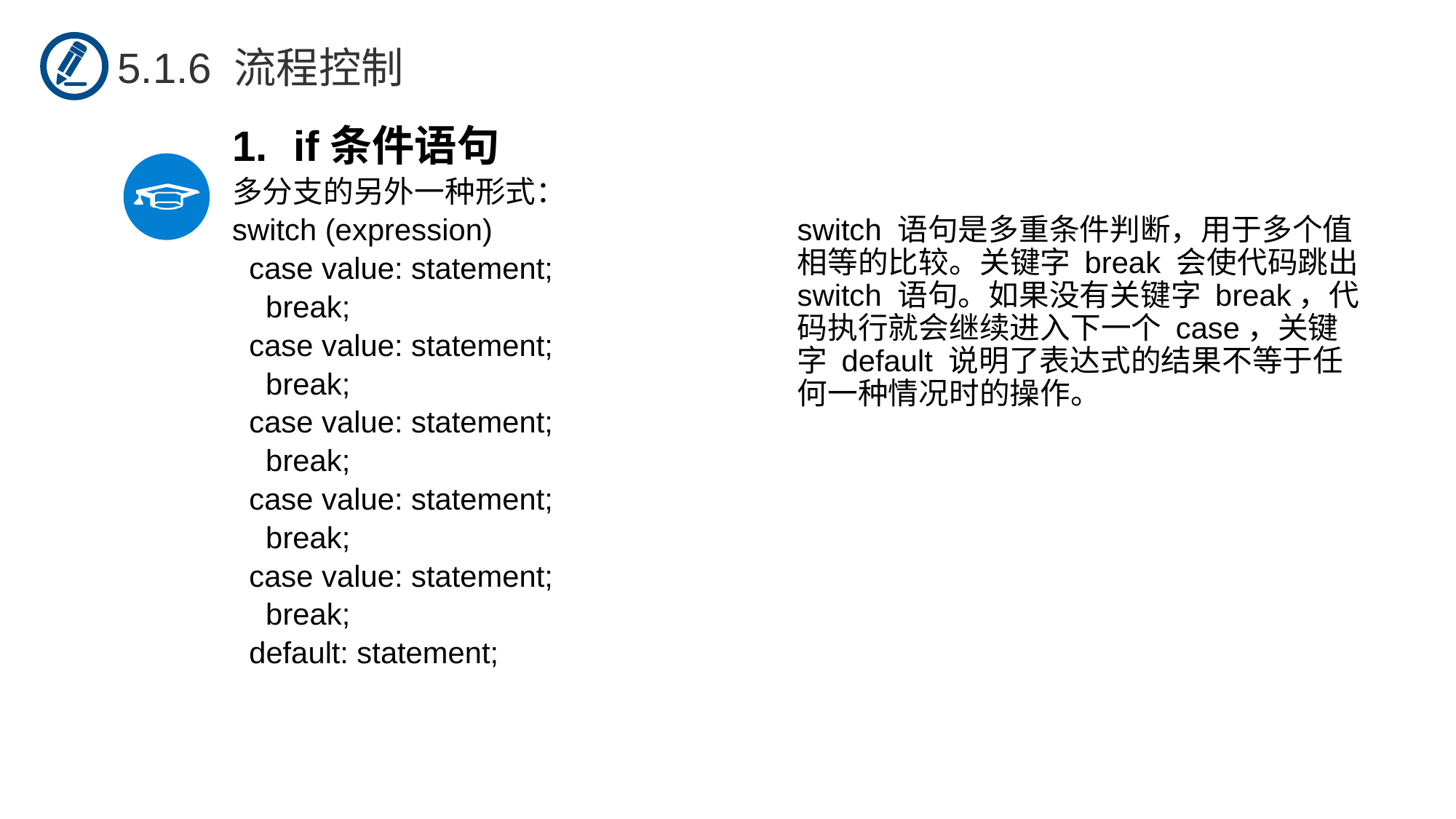

5.1.6 流程控制
if条件语句
多分支的另外一种形式：
switch (expression)
  case value: statement;
    break;
  case value: statement;
    break;
  case value: statement;
    break;
  case value: statement;
    break;
  case value: statement;
    break;
  default: statement;

switch 语句是多重条件判断，用于多个值相等的比较。关键字 break 会使代码跳出 switch 语句。如果没有关键字 break，代码执行就会继续进入下一个 case，关键字 default 说明了表达式的结果不等于任何一种情况时的操作。